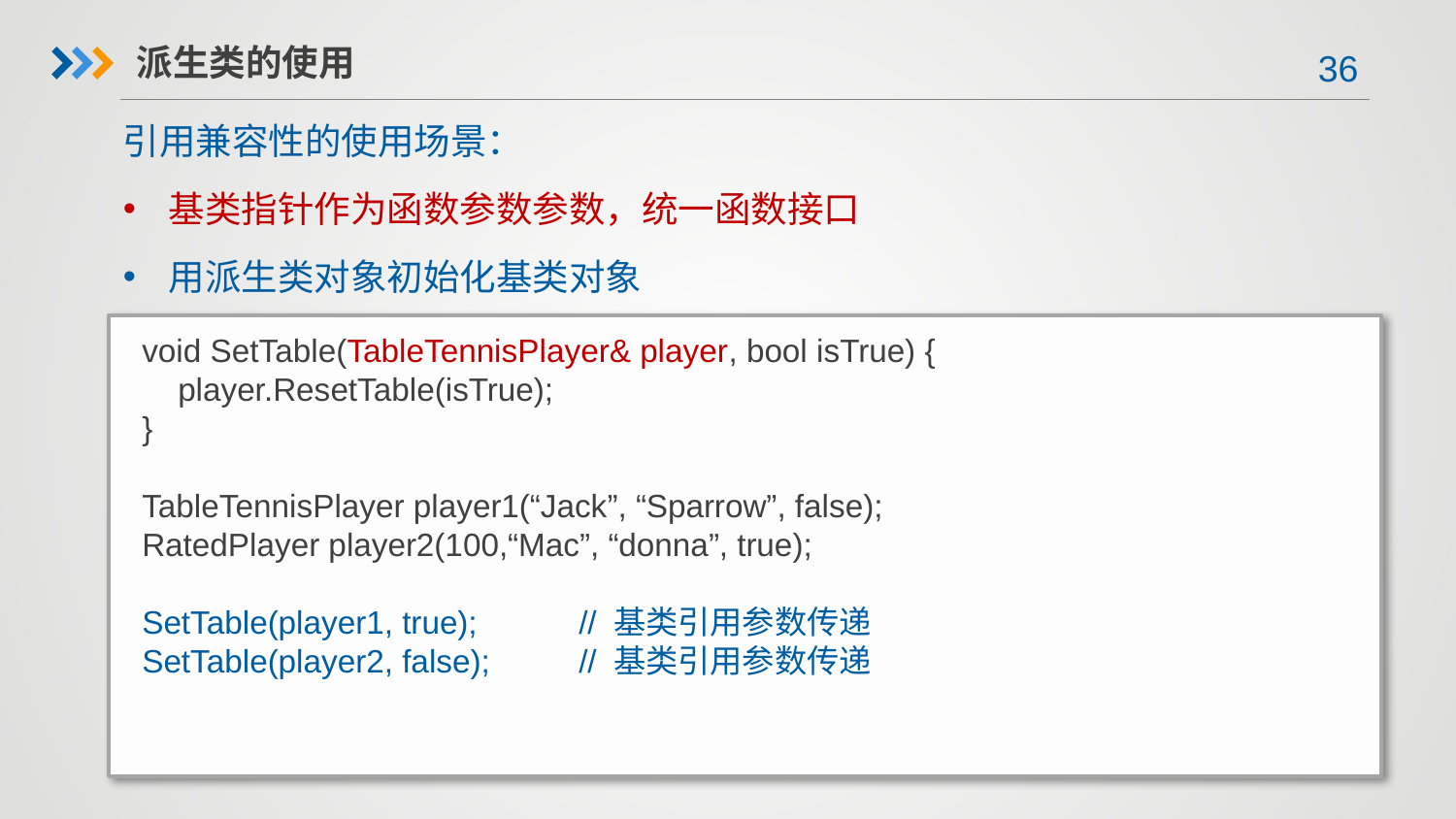

派生类的使用
引用兼容性的使用场景：
基类指针作为函数参数参数，统一函数接口
用派生类对象初始化基类对象

void SetTable(TableTennisPlayer& player, bool isTrue) {
    player.ResetTable(isTrue);
}

TableTennisPlayer player1(“Jack”, “Sparrow”, false);
RatedPlayer player2(100,“Mac”, “donna”, true);

SetTable(player1, true);	// 基类引用参数传递
SetTable(player2, false);	// 基类引用参数传递